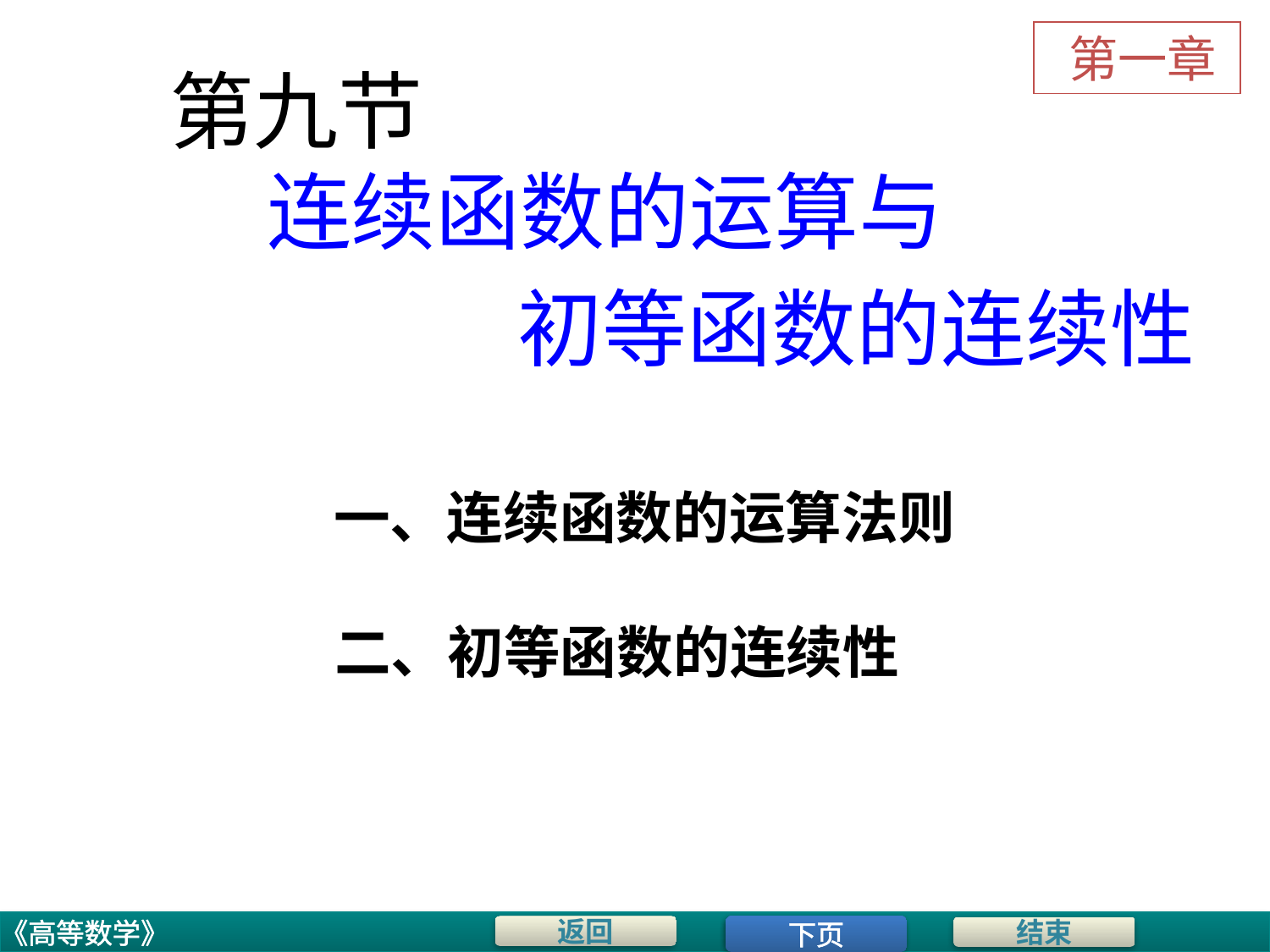

第一章
# 第九节
连续函数的运算与
初等函数的连续性
一、连续函数的运算法则
二、初等函数的连续性
下页